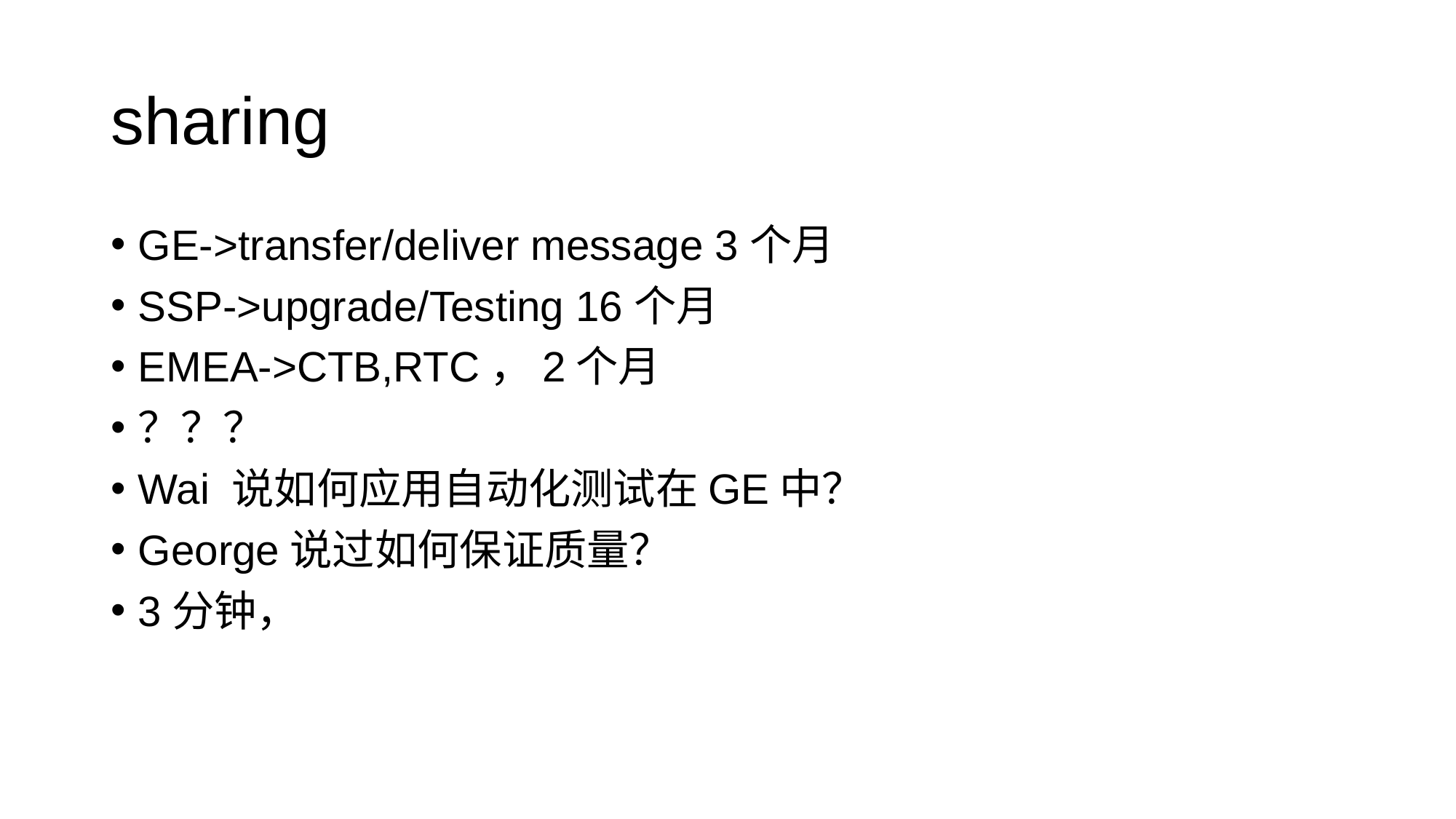

# sharing
GE->transfer/deliver message 3个月
SSP->upgrade/Testing 16个月
EMEA->CTB,RTC，2个月
？？？
Wai 说如何应用自动化测试在GE中？
George说过如何保证质量？
3分钟，